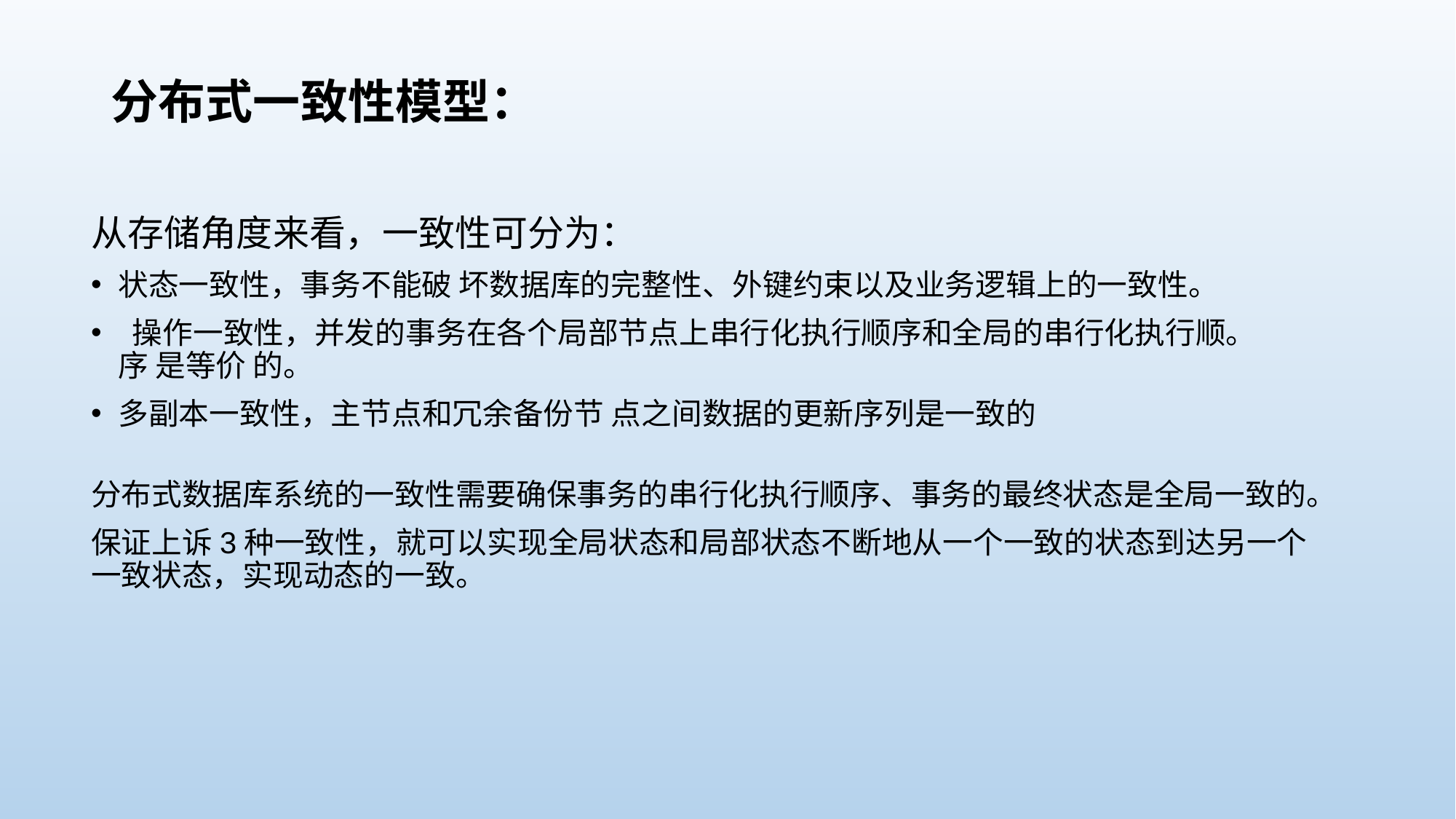

# 分布式一致性模型：
从存储角度来看，一致性可分为：
状态一致性，事务不能破 坏数据库的完整性、外键约束以及业务逻辑上的一致性。
 操作一致性，并发的事务在各个局部节点上串行化执行顺序和全局的串行化执行顺。
序 是等价 的。
多副本一致性，主节点和冗余备份节 点之间数据的更新序列是一致的
分布式数据库系统的一致性需要确保事务的串行化执行顺序、事务的最终状态是全局一致的。
保证上诉3种一致性，就可以实现全局状态和局部状态不断地从一个一致的状态到达另一个一致状态，实现动态的一致。